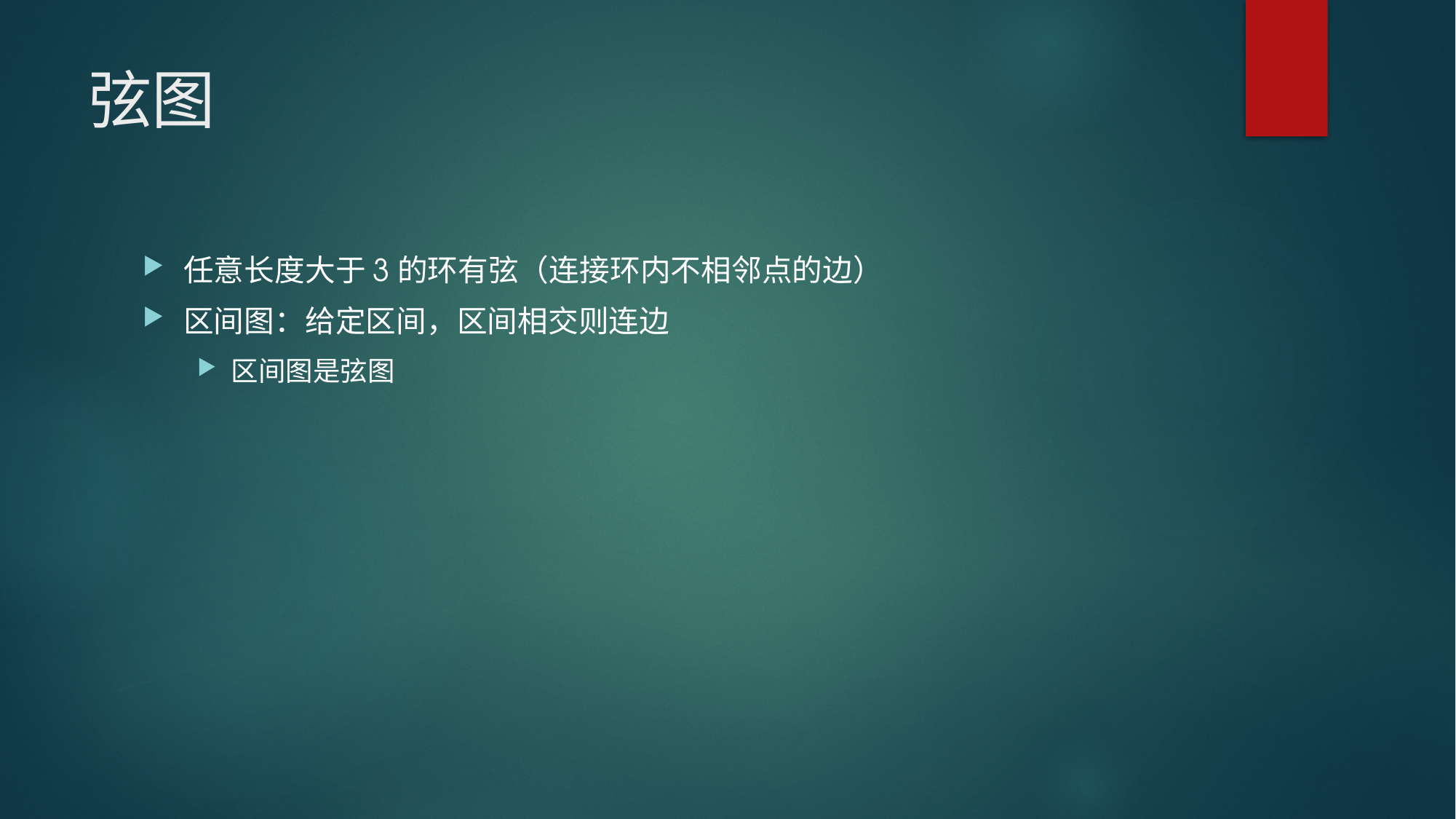

# 弦图
任意长度大于3的环有弦（连接环内不相邻点的边）
区间图：给定区间，区间相交则连边
区间图是弦图